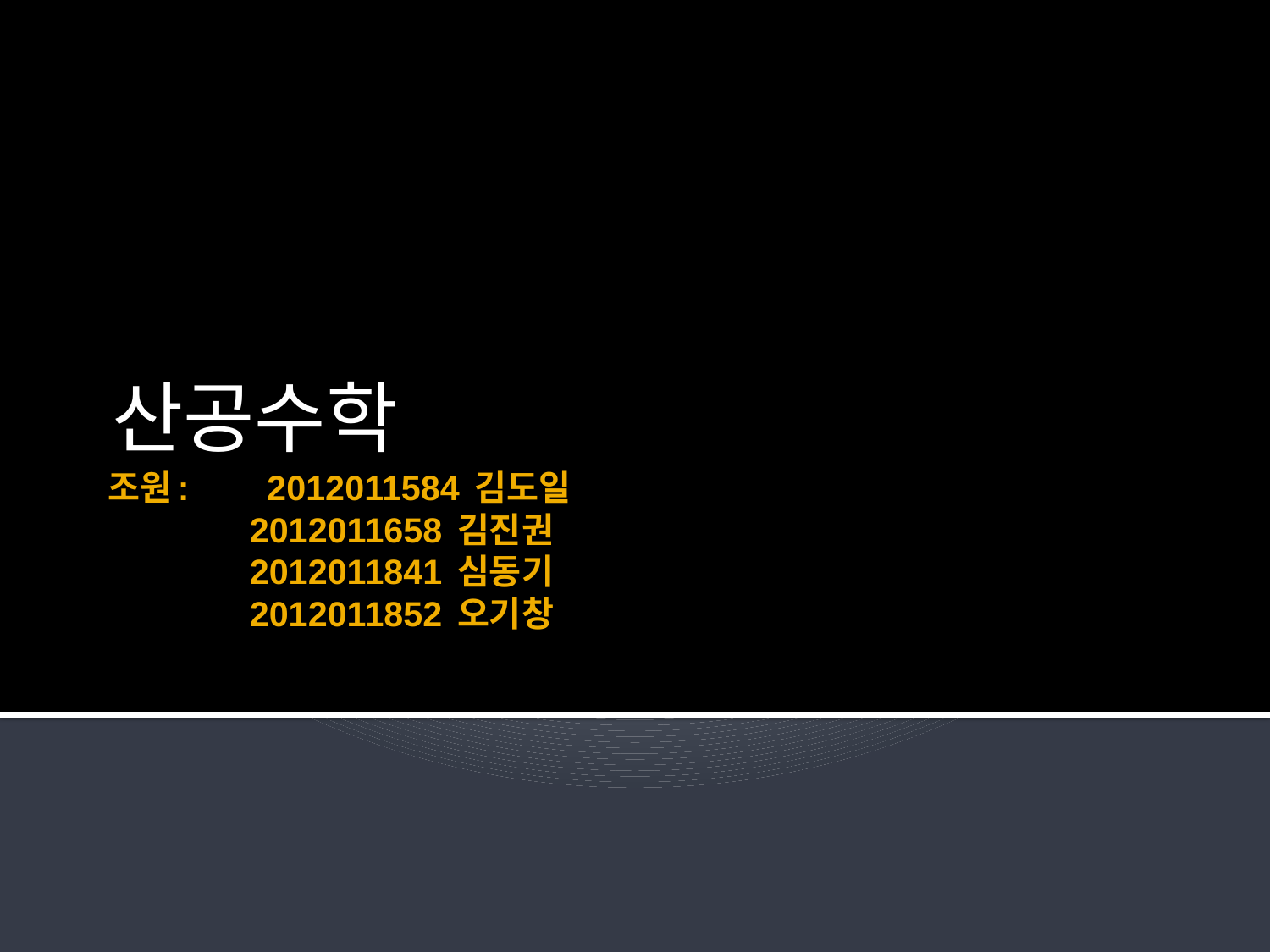

산공수학
# 조원:        2012011584 김도일 2012011658 김진권 2012011841 심동기 2012011852 오기창